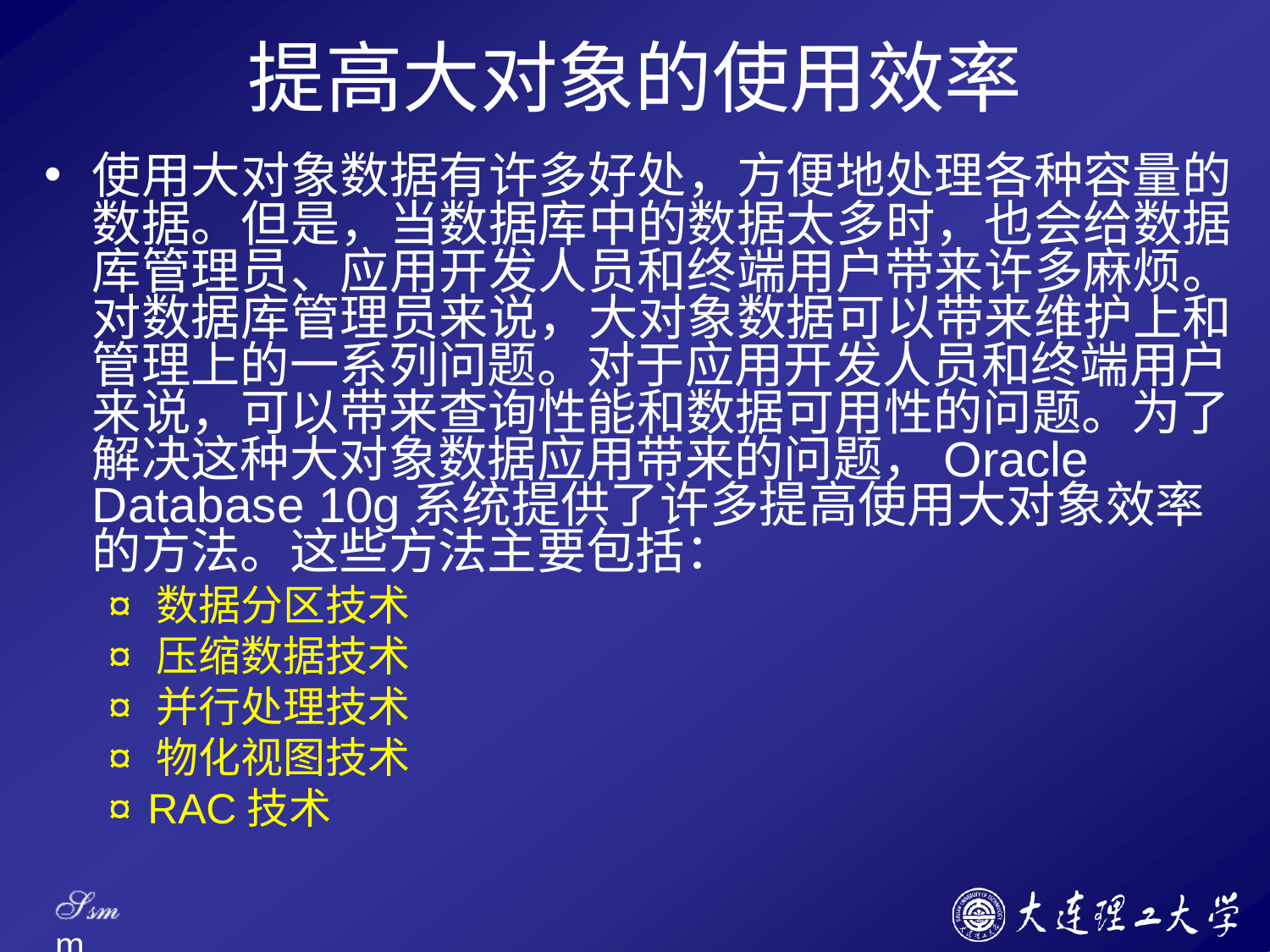

# 提高大对象的使用效率
使用大对象数据有许多好处，方便地处理各种容量的 数据。但是，当数据库中的数据太多时，也会给数据 库管理员、应用开发人员和终端用户带来许多麻烦。 对数据库管理员来说，大对象数据可以带来维护上和 管理上的一系列问题。对于应用开发人员和终端用户
来说，可以带来查询性能和数据可用性的问题。为了 解决这种大对象数据应用带来的问题，Oracle  Database 10g系统提供了许多提高使用大对象效率 的方法。这些方法主要包括：
¤ 数据分区技术
¤ 压缩数据技术
¤ 并行处理技术
¤ 物化视图技术
¤ RAC技术

Ssm